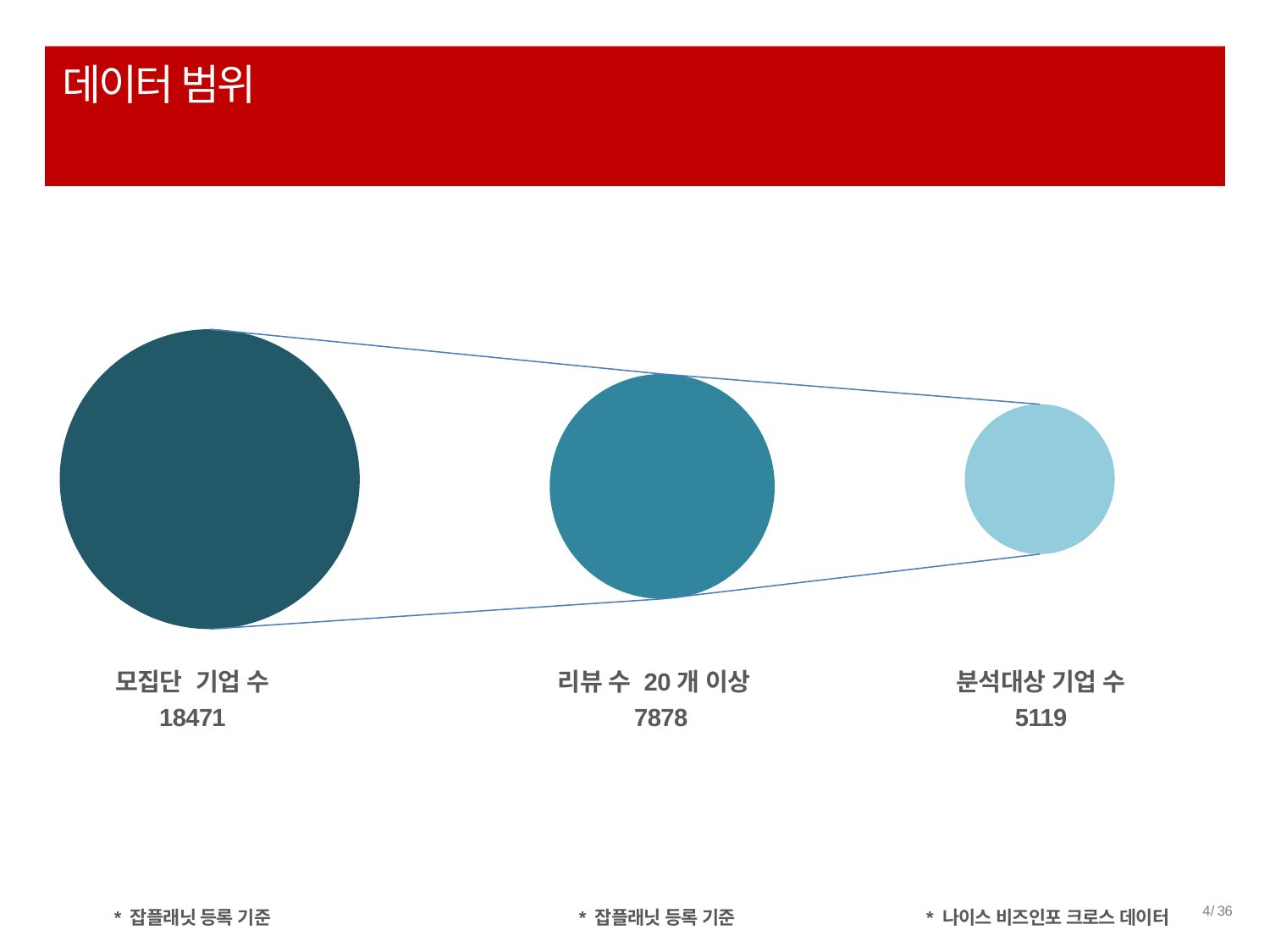

# 데이터 범위

모집단  기업 수
18471
리뷰 수 20개 이상
 7878
분석대상 기업 수
5119
* 잡플래닛 등록 기준
* 잡플래닛 등록 기준
* 나이스 비즈인포 크로스 데이터
4/ 36